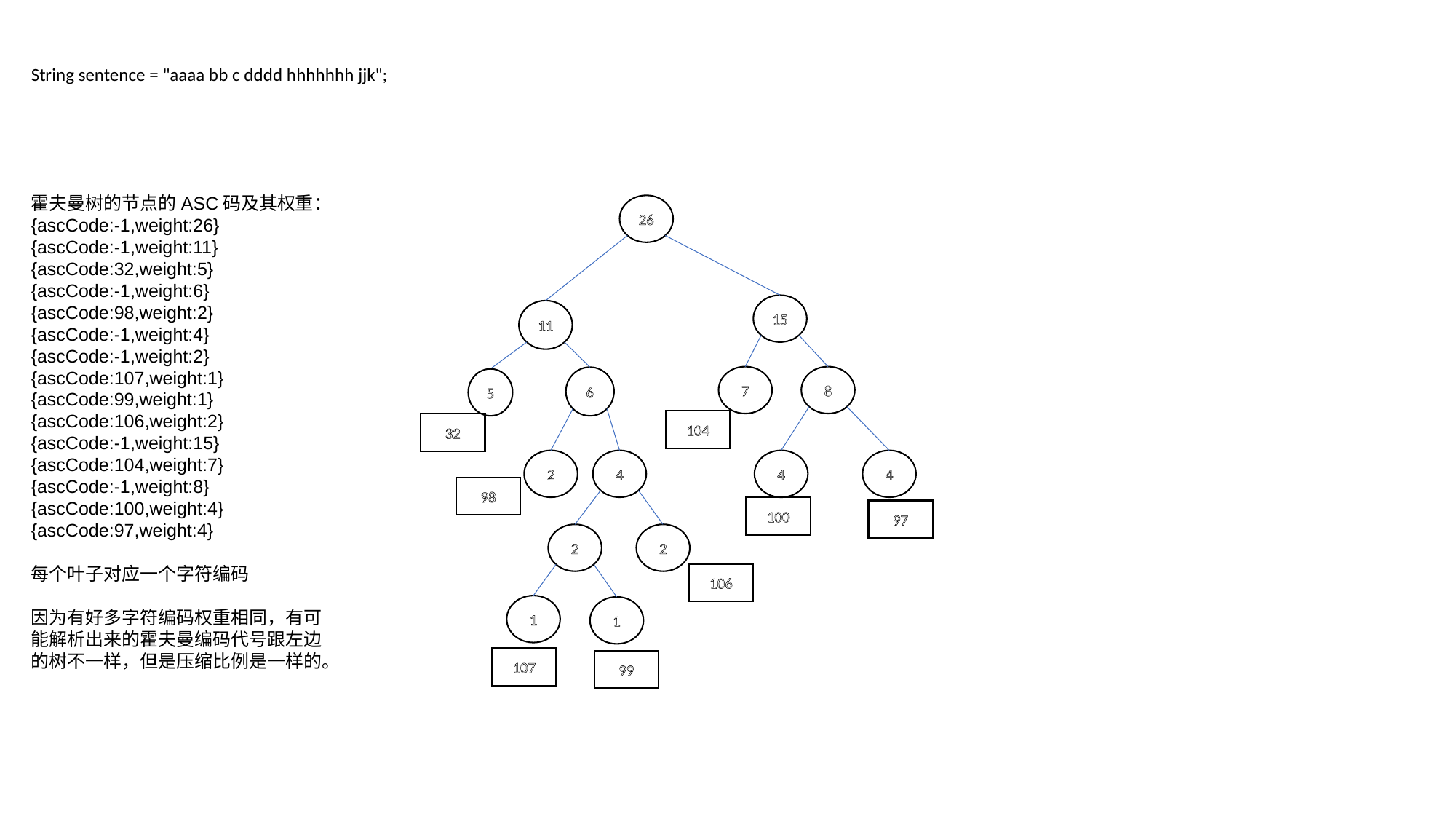

String sentence = "aaaa bb c dddd hhhhhhh jjk";
霍夫曼树的节点的ASC码及其权重：
{ascCode:-1,weight:26}
{ascCode:-1,weight:11}
{ascCode:32,weight:5}
{ascCode:-1,weight:6}
{ascCode:98,weight:2}
{ascCode:-1,weight:4}
{ascCode:-1,weight:2}
{ascCode:107,weight:1}
{ascCode:99,weight:1}
{ascCode:106,weight:2}
{ascCode:-1,weight:15}
{ascCode:104,weight:7}
{ascCode:-1,weight:8}
{ascCode:100,weight:4}
{ascCode:97,weight:4}

每个叶子对应一个字符编码

因为有好多字符编码权重相同，有可能解析出来的霍夫曼编码代号跟左边的树不一样，但是压缩比例是一样的。
26
15
11
7
8
6
5
104
32
2
4
4
4
98
100
97
2
2
106
1
1
107
99